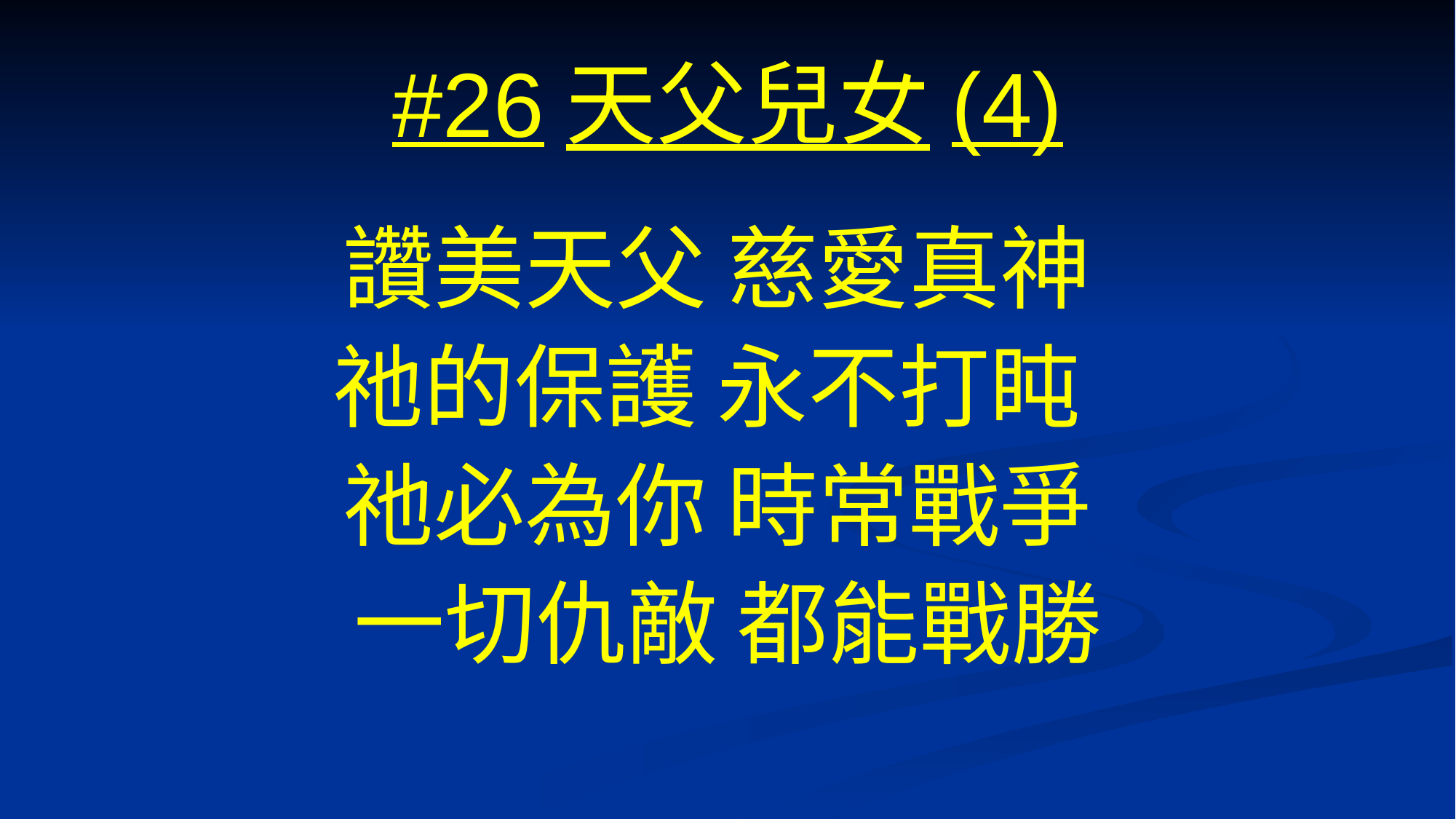

# #26天父兒女(4)
讚美天父 慈愛真神
祂的保護 永不打盹
祂必為你 時常戰爭
一切仇敵 都能戰勝